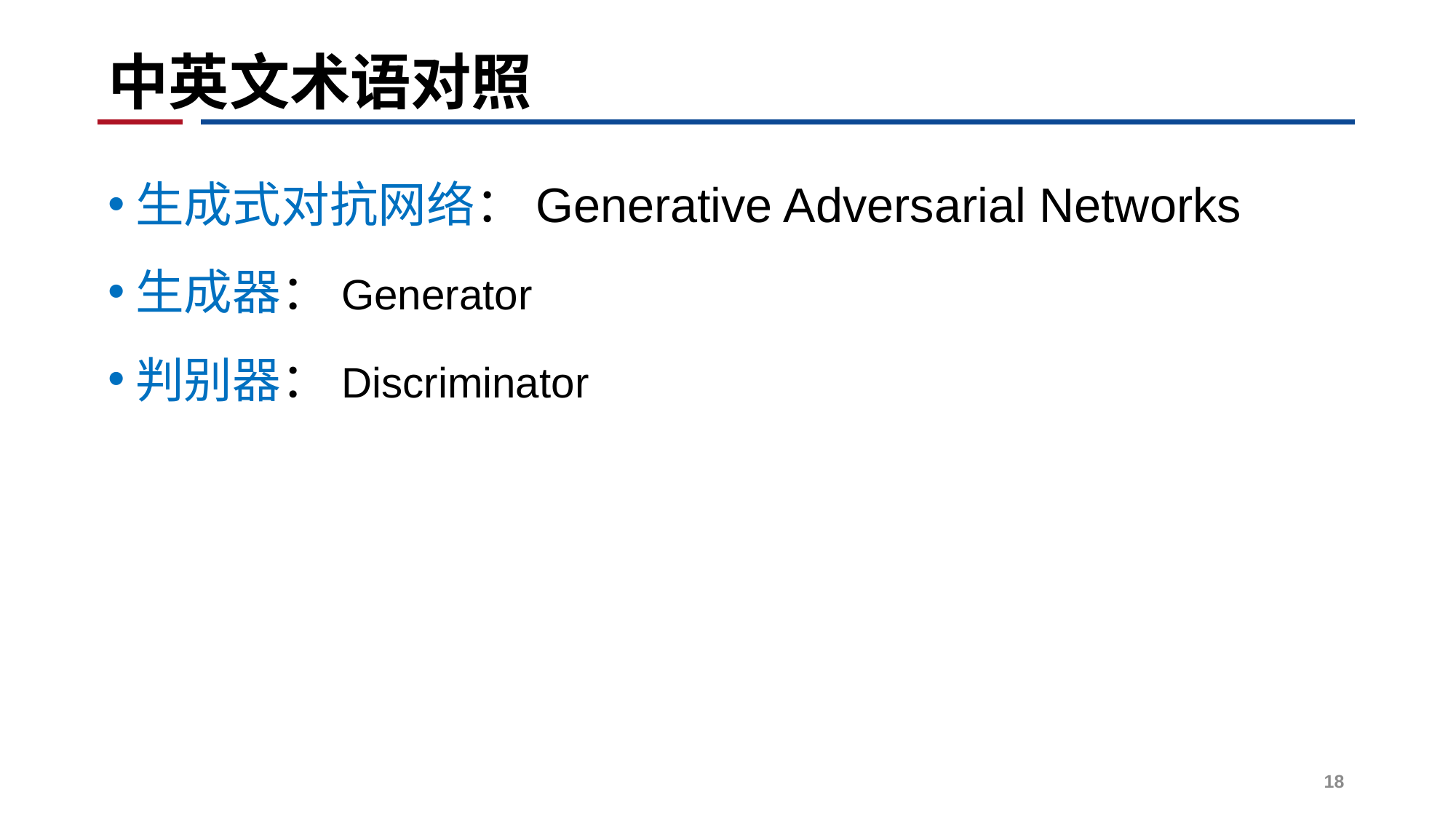

# 中英文术语对照
生成式对抗网络：Generative Adversarial Networks
生成器：Generator
判别器：Discriminator

18